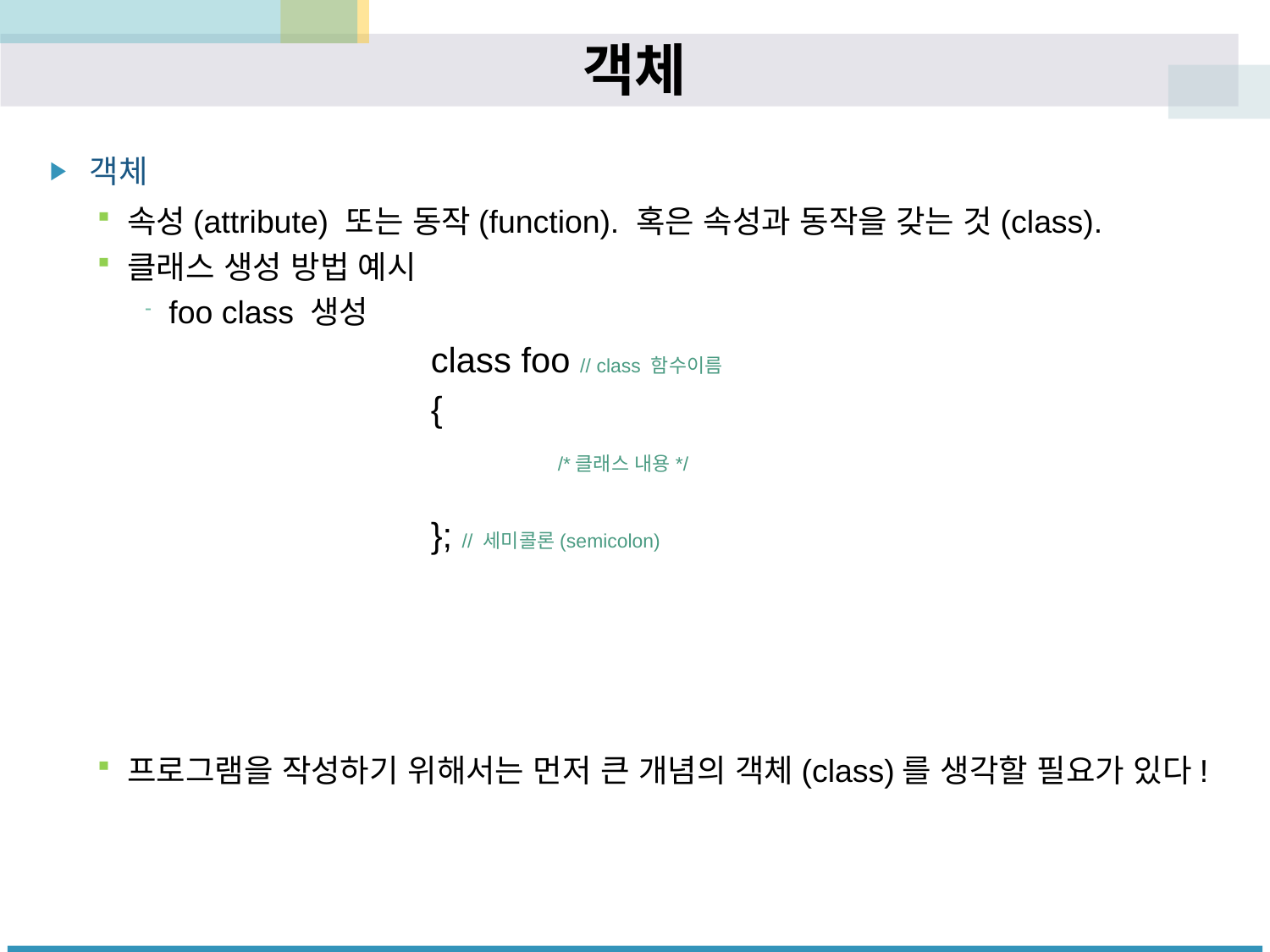

# 객체
객체
속성(attribute) 또는 동작(function). 혹은 속성과 동작을 갖는 것(class).
클래스 생성 방법 예시
foo class 생성
class foo // class 함수이름
{
	/*클래스 내용*/

}; // 세미콜론(semicolon)

프로그램을 작성하기 위해서는 먼저 큰 개념의 객체(class)를 생각할 필요가 있다!